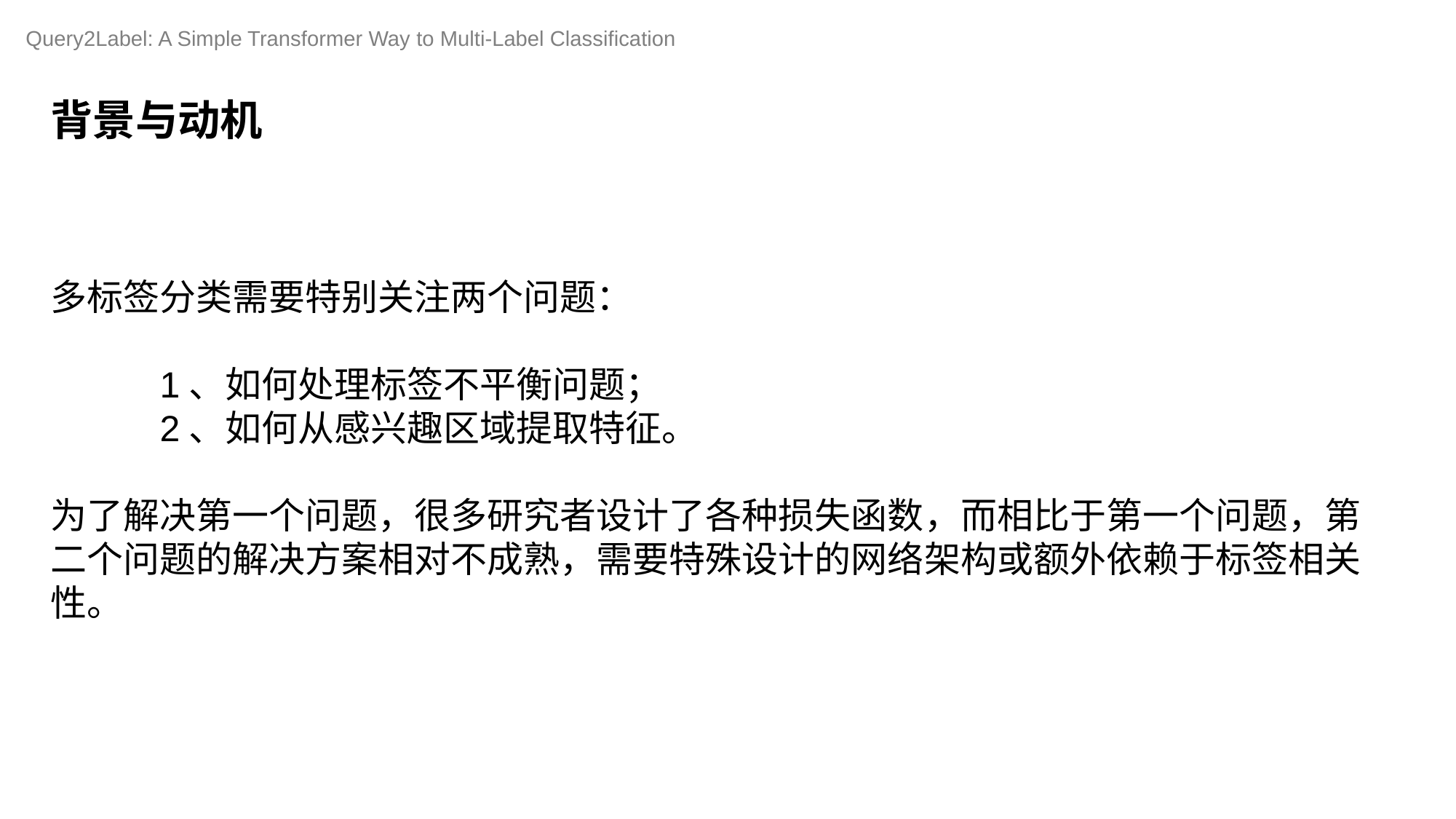

Query2Label: A Simple Transformer Way to Multi-Label Classification
背景与动机
多标签分类需要特别关注两个问题：

	1、如何处理标签不平衡问题；
	2、如何从感兴趣区域提取特征。

为了解决第一个问题，很多研究者设计了各种损失函数，而相比于第一个问题，第二个问题的解决方案相对不成熟，需要特殊设计的网络架构或额外依赖于标签相关性。